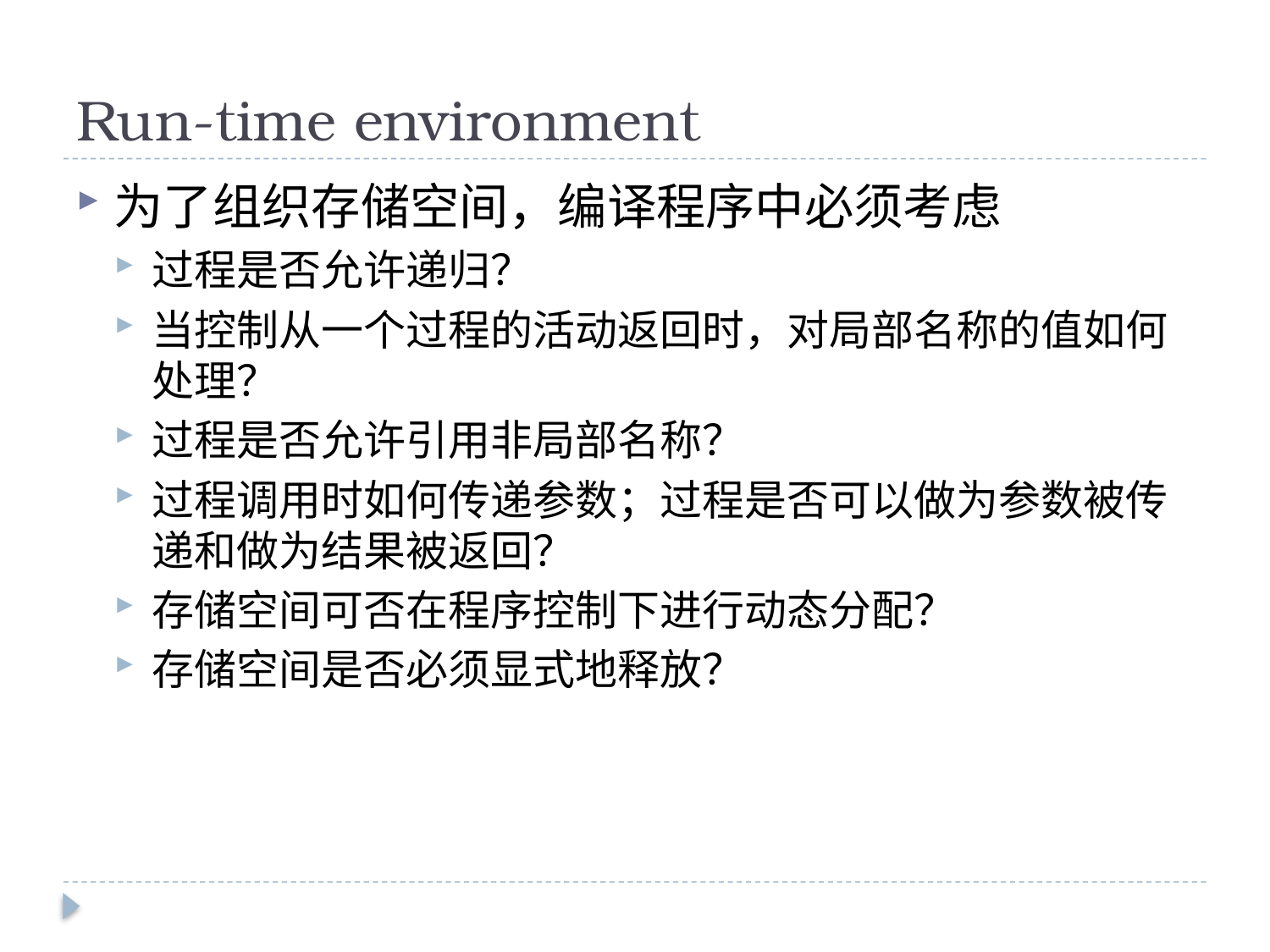

# Run-time environment
为了组织存储空间，编译程序中必须考虑
过程是否允许递归？
当控制从一个过程的活动返回时，对局部名称的值如何处理？
过程是否允许引用非局部名称？
过程调用时如何传递参数；过程是否可以做为参数被传递和做为结果被返回？
存储空间可否在程序控制下进行动态分配？
存储空间是否必须显式地释放？

19